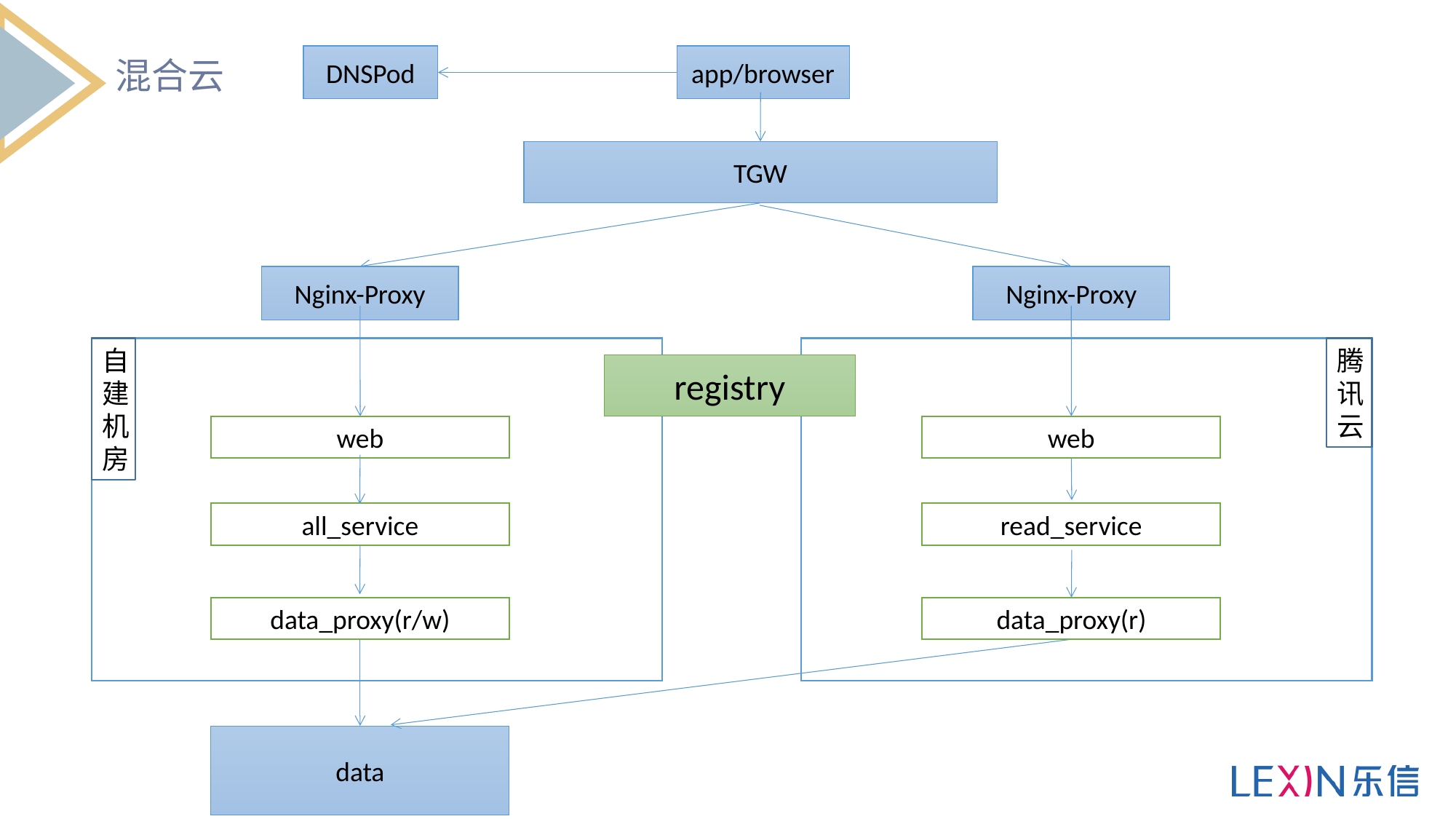

DNSPod
app/browser
混合云
TGW
Nginx-Proxy
Nginx-Proxy

自建机房

腾讯云
registry
web
web
all_service
read_service
data_proxy(r/w)
data_proxy(r)
data